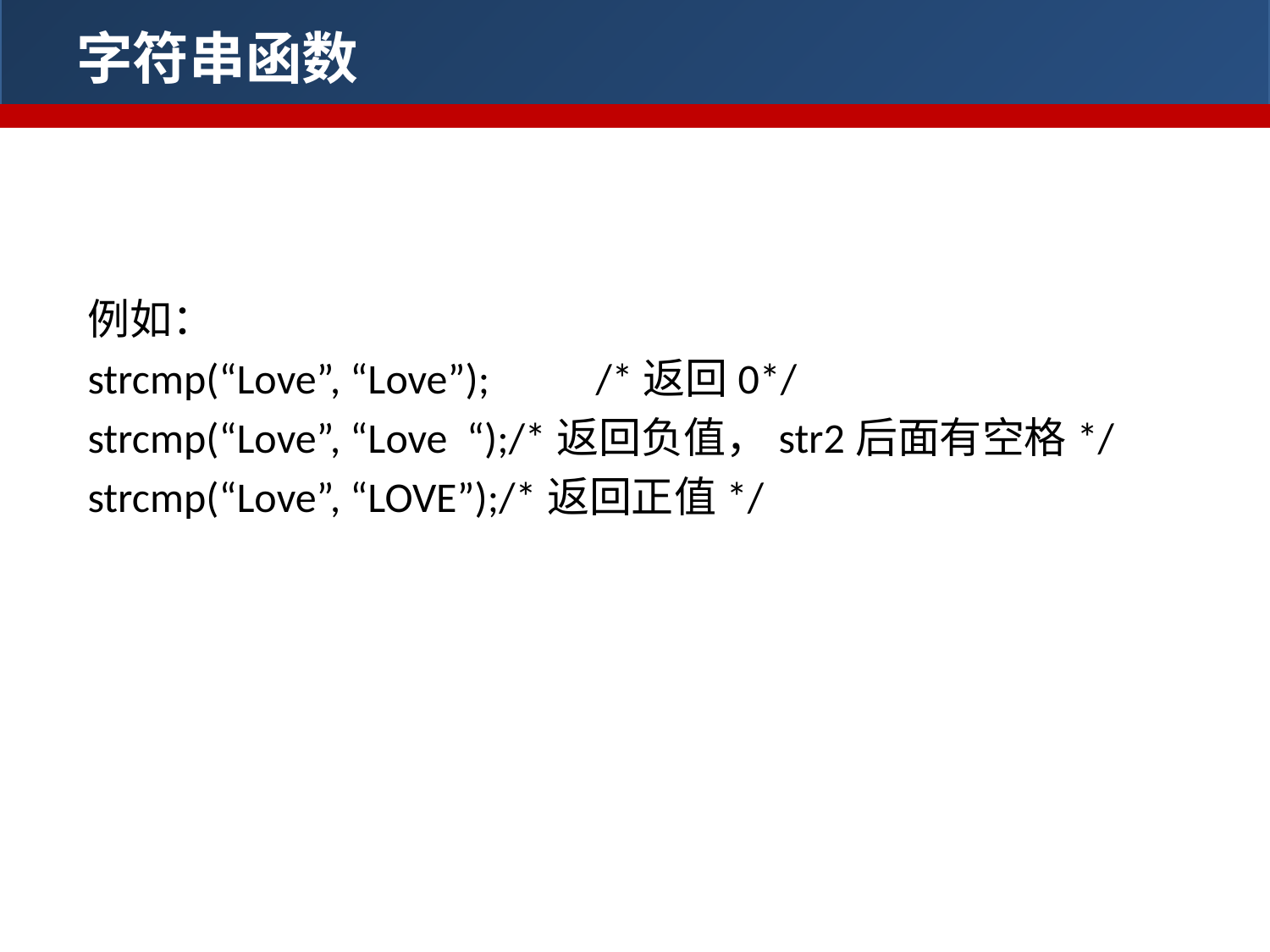

字符串函数

4、strcmp

例如：
strcmp(“Love”, “Love”);	/*返回0*/
strcmp(“Love”, “Love  “);/*返回负值，str2后面有空格*/
strcmp(“Love”, “LOVE”);/*返回正值*/